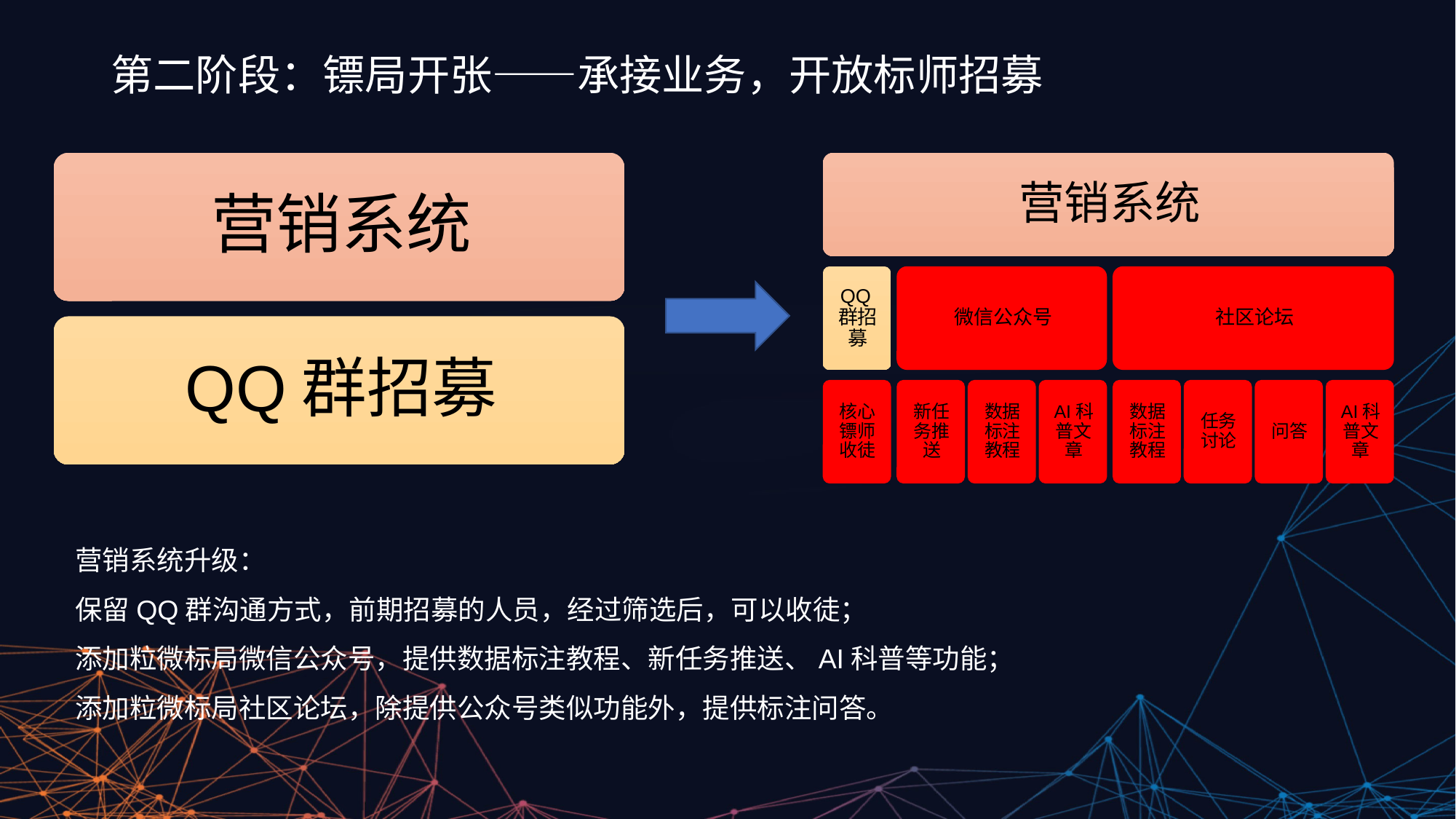

# 第二阶段：镖局开张——承接业务，开放标师招募
营销系统
QQ群招募
核心镖师收徒
微信公众号
新任务推送
数据标注教程
AI科普文章
社区论坛
数据标注教程
任务讨论
问答
AI科普文章
营销系统
QQ群招募

营销系统升级：
保留QQ群沟通方式，前期招募的人员，经过筛选后，可以收徒；
添加粒微标局微信公众号，提供数据标注教程、新任务推送、AI科普等功能；
添加粒微标局社区论坛，除提供公众号类似功能外，提供标注问答。